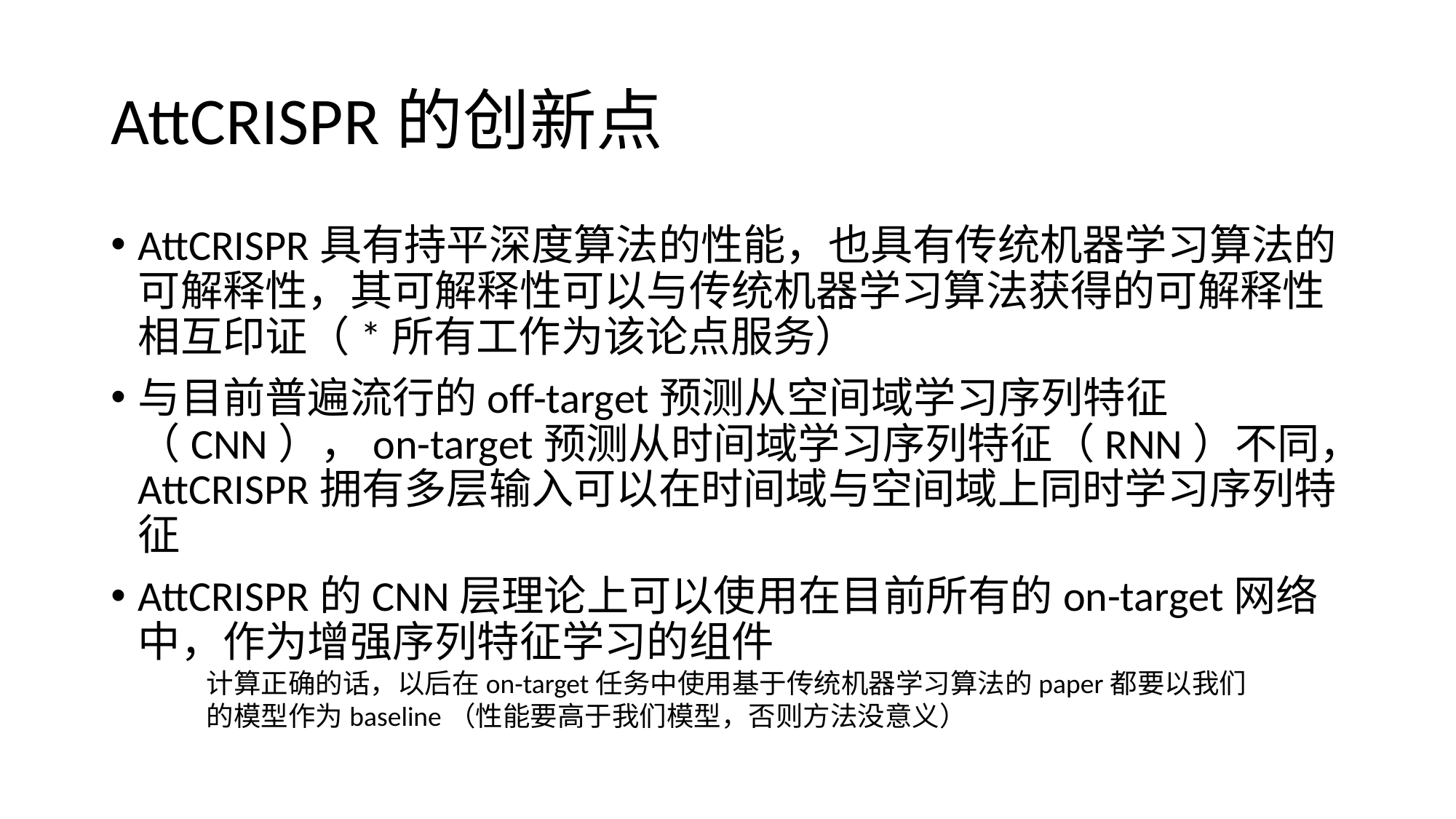

# AttCRISPR的创新点
AttCRISPR具有持平深度算法的性能，也具有传统机器学习算法的可解释性，其可解释性可以与传统机器学习算法获得的可解释性相互印证（*所有工作为该论点服务）
与目前普遍流行的off-target预测从空间域学习序列特征（CNN），on-target预测从时间域学习序列特征（RNN）不同，AttCRISPR拥有多层输入可以在时间域与空间域上同时学习序列特征
AttCRISPR的CNN层理论上可以使用在目前所有的on-target网络中，作为增强序列特征学习的组件

计算正确的话，以后在on-target任务中使用基于传统机器学习算法的paper都要以我们的模型作为baseline（性能要高于我们模型，否则方法没意义）